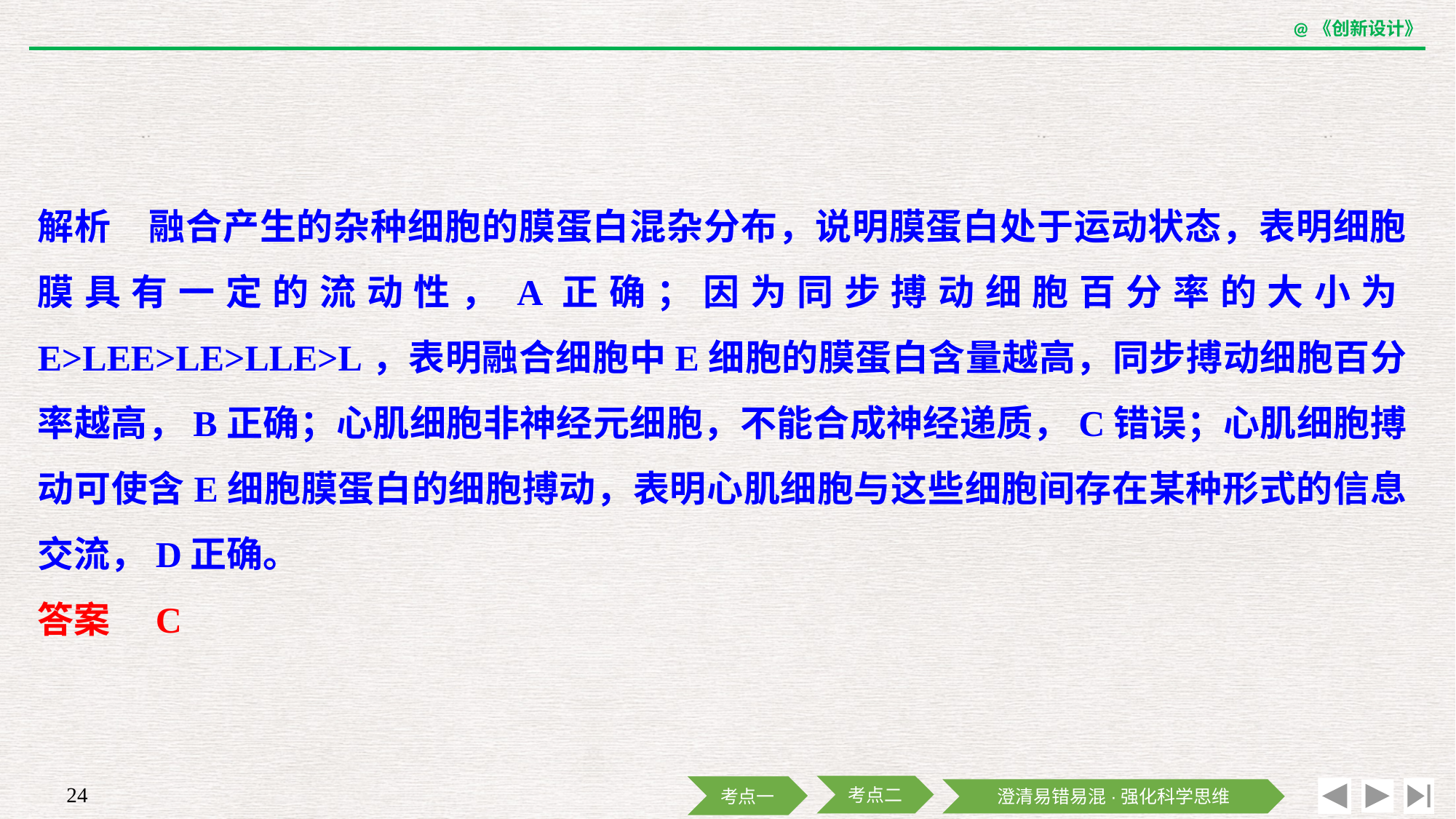

解析　融合产生的杂种细胞的膜蛋白混杂分布，说明膜蛋白处于运动状态，表明细胞膜具有一定的流动性，A正确；因为同步搏动细胞百分率的大小为E>LEE>LE>LLE>L，表明融合细胞中E细胞的膜蛋白含量越高，同步搏动细胞百分率越高，B正确；心肌细胞非神经元细胞，不能合成神经递质，C错误；心肌细胞搏动可使含E细胞膜蛋白的细胞搏动，表明心肌细胞与这些细胞间存在某种形式的信息交流，D正确。
答案　C